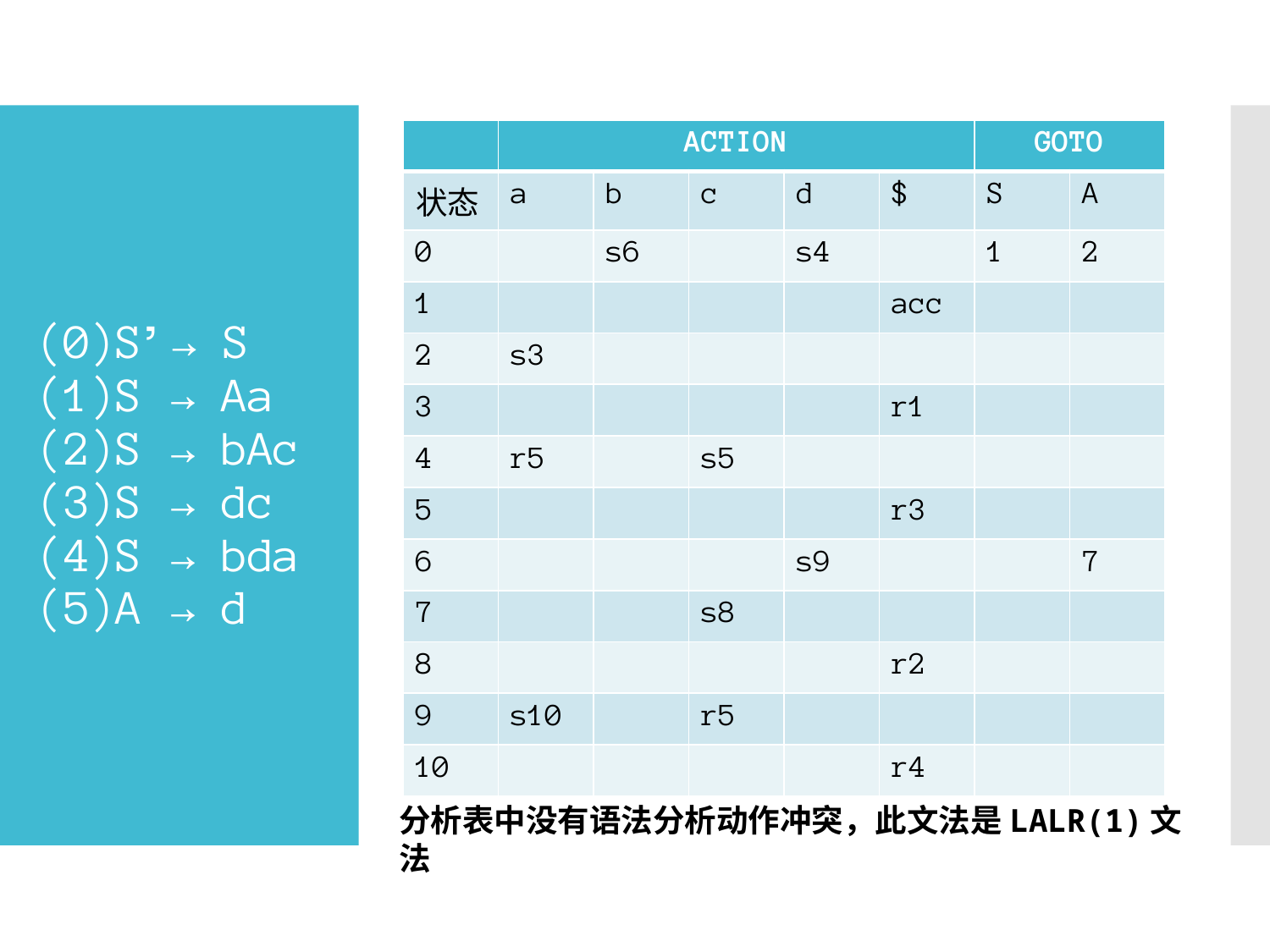

|  | ACTION |  |  |  |  | GOTO |  |
| --- | --- | --- | --- | --- | --- | --- | --- |
| 状态 | a | b | c | d | $ | S | A |
| 0 |  | s6 |  | s4 |  | 1 | 2 |
| 1 |  |  |  |  | acc |  |  |
| 2 | s3 |  |  |  |  |  |  |
| 3 |  |  |  |  | r1 |  |  |
| 4 | r5 |  | s5 |  |  |  |  |
| 5 |  |  |  |  | r3 |  |  |
| 6 |  |  |  | s9 |  |  | 7 |
| 7 |  |  | s8 |  |  |  |  |
| 8 |  |  |  |  | r2 |  |  |
| 9 | s10 |  | r5 |  |  |  |  |
| 10 |  |  |  |  | r4 |  |  |
# (0)S’→ S (1)S → Aa (2)S → bAc (3)S → dc (4)S → bda (5)A → d
分析表中没有语法分析动作冲突，此文法是LALR(1)文法